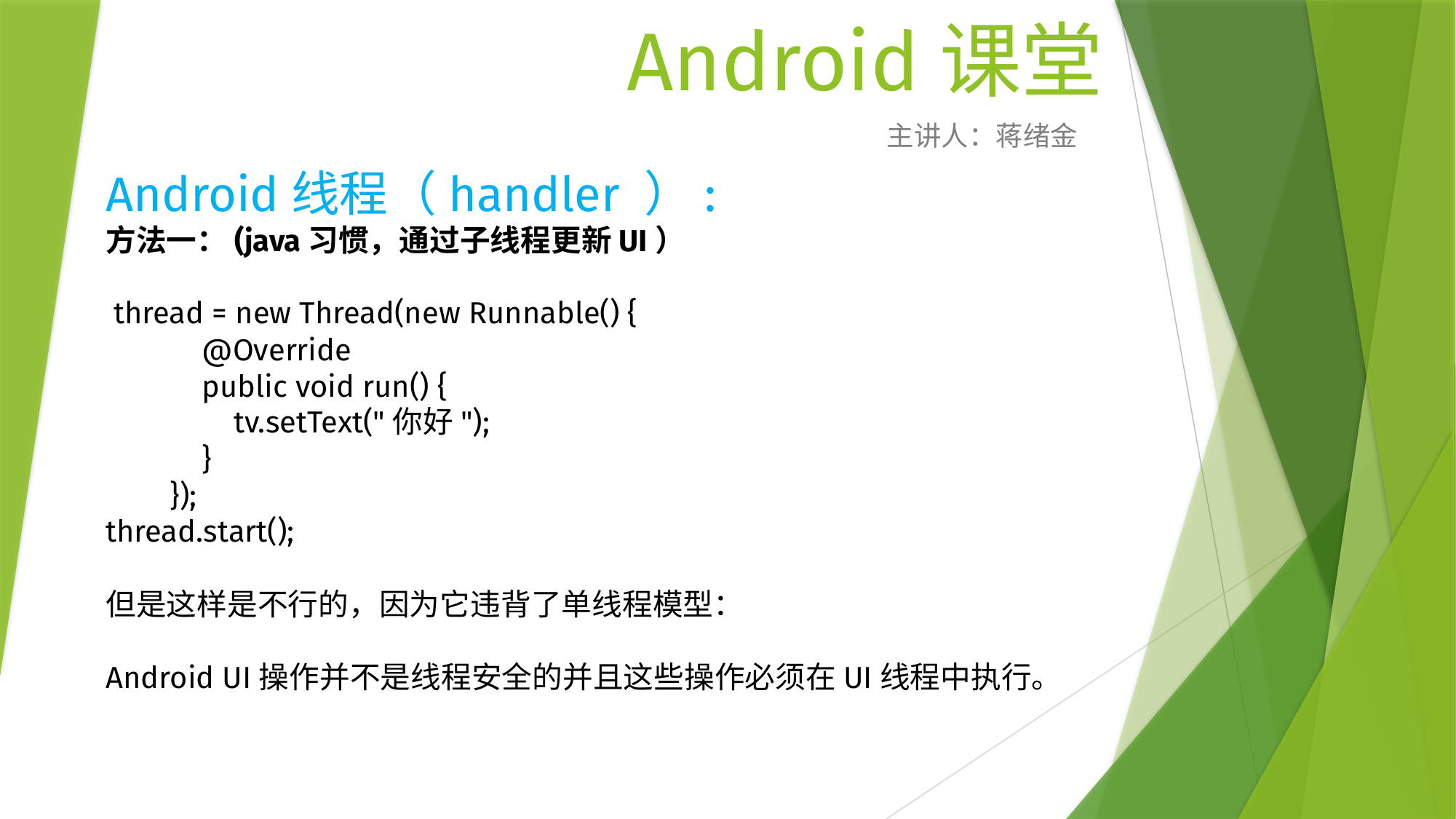

# Android课堂
主讲人：蒋绪金
Android线程（handler ）:
方法一：(java习惯，通过子线程更新UI）

 thread = new Thread(new Runnable() {
            @Override
            public void run() {
                tv.setText("你好");
            }
        });
thread.start();

但是这样是不行的，因为它违背了单线程模型：

Android UI操作并不是线程安全的并且这些操作必须在UI线程中执行。